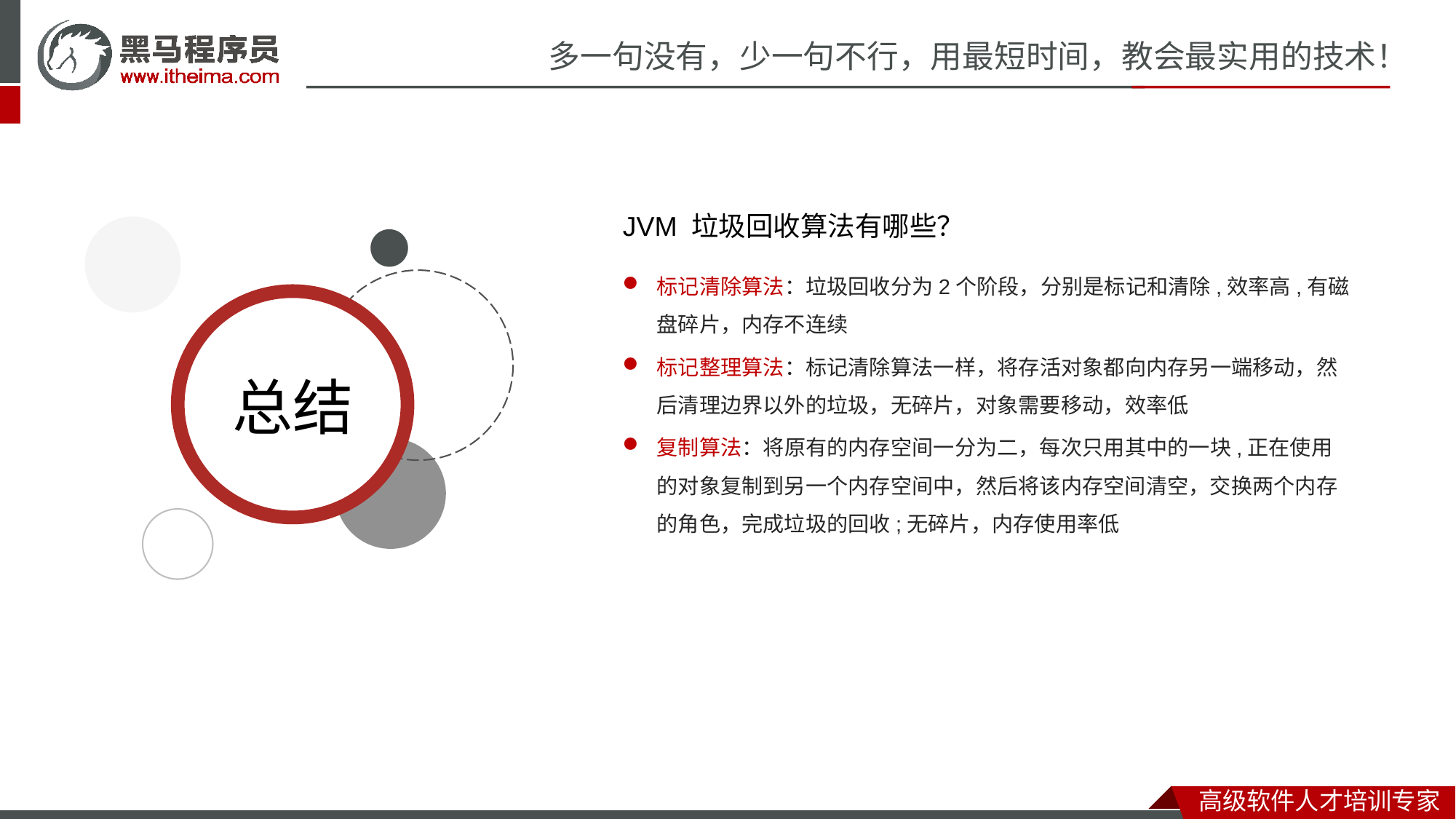

JVM 垃圾回收算法有哪些？

标记清除算法：垃圾回收分为2个阶段，分别是标记和清除,效率高,有磁盘碎片，内存不连续
标记整理算法：标记清除算法一样，将存活对象都向内存另一端移动，然后清理边界以外的垃圾，无碎片，对象需要移动，效率低
复制算法：将原有的内存空间一分为二，每次只用其中的一块,正在使用的对象复制到另一个内存空间中，然后将该内存空间清空，交换两个内存的角色，完成垃圾的回收;无碎片，内存使用率低